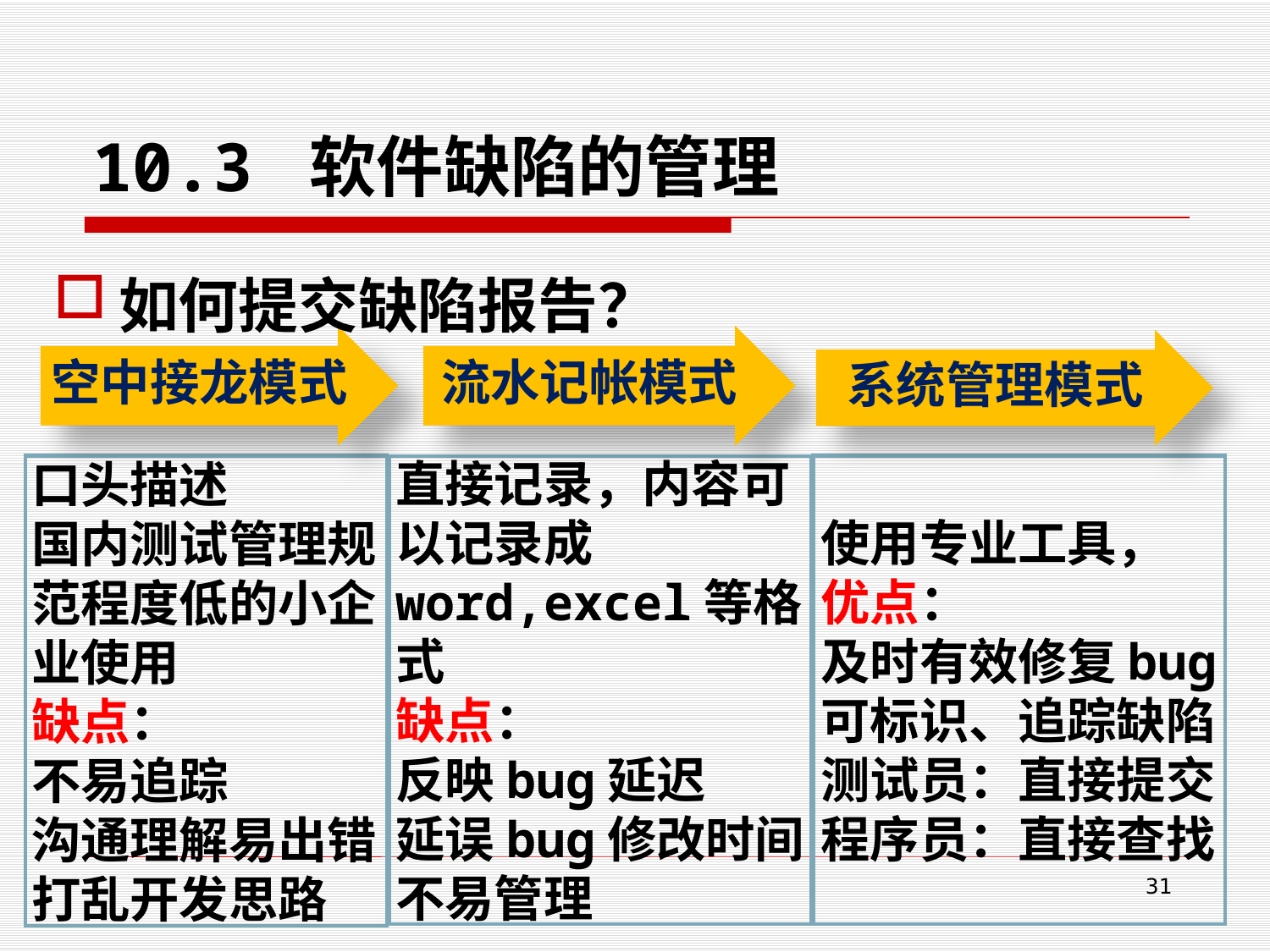

# 10.3 软件缺陷的管理
如何提交缺陷报告？
流水记帐模式
空中接龙模式
系统管理模式
口头描述
国内测试管理规
范程度低的小企
业使用
缺点：
不易追踪
沟通理解易出错
打乱开发思路
使用专业工具，
优点：
及时有效修复bug
可标识、追踪缺陷
测试员：直接提交
程序员：直接查找
直接记录，内容可以记录成word,excel等格式
缺点：
反映bug延迟
延误bug修改时间
不易管理
31